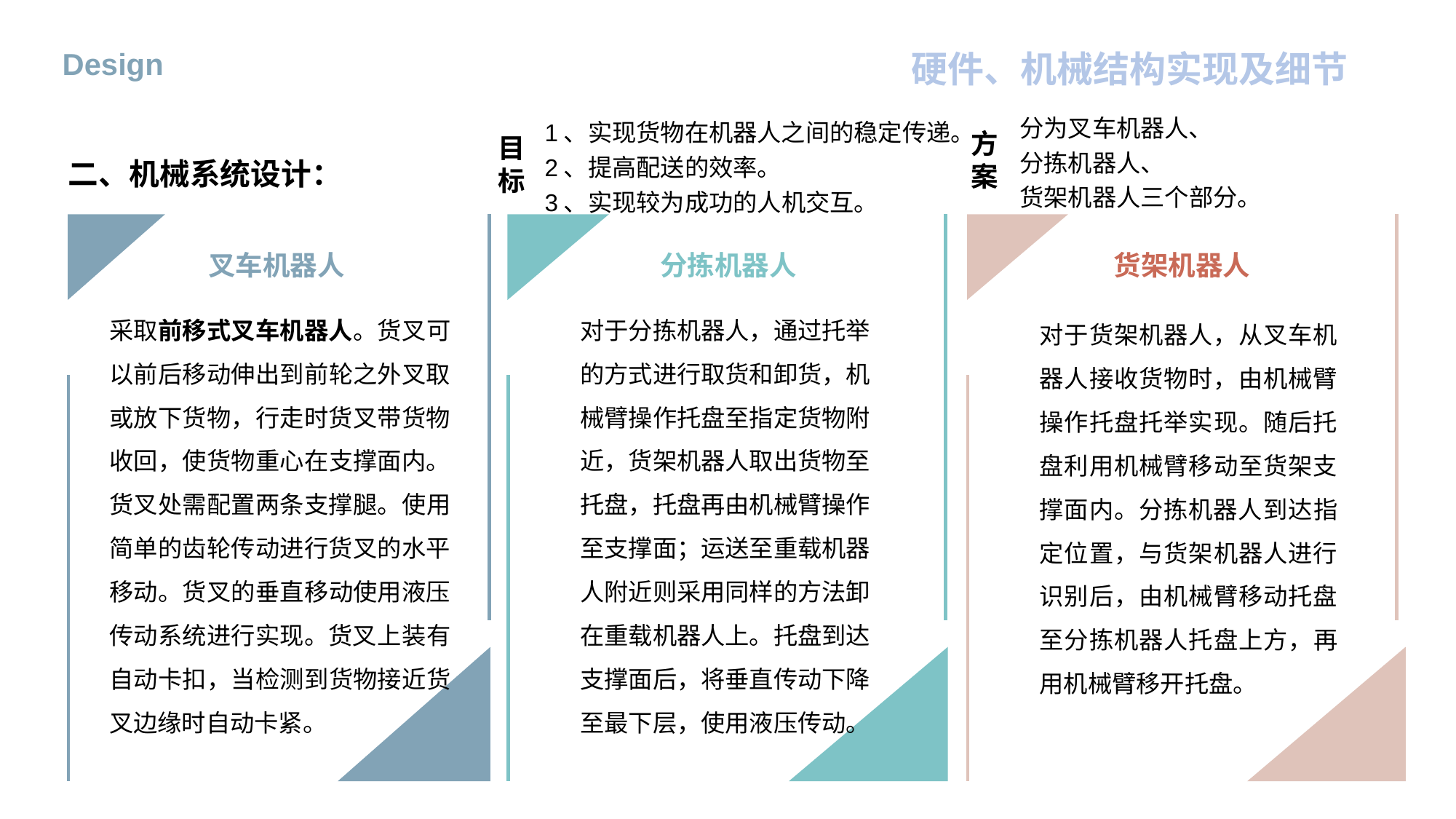

Design
硬件、机械结构实现及细节
分为叉车机器人、
分拣机器人、
货架机器人三个部分。
1、实现货物在机器人之间的稳定传递。
2、提高配送的效率。
3、实现较为成功的人机交互。
方案
目标
二、机械系统设计：

货架机器人
对于货架机器人，从叉车机器人接收货物时，由机械臂操作托盘托举实现。随后托盘利用机械臂移动至货架支撑面内。分拣机器人到达指定位置，与货架机器人进行识别后，由机械臂移动托盘至分拣机器人托盘上方，再用机械臂移开托盘。

叉车机器人
采取前移式叉车机器人。货叉可以前后移动伸出到前轮之外叉取或放下货物，行走时货叉带货物收回，使货物重心在支撑面内。货叉处需配置两条支撑腿。使用简单的齿轮传动进行货叉的水平移动。货叉的垂直移动使用液压传动系统进行实现。货叉上装有自动卡扣，当检测到货物接近货叉边缘时自动卡紧。

分拣机器人
对于分拣机器人，通过托举的方式进行取货和卸货，机械臂操作托盘至指定货物附近，货架机器人取出货物至托盘，托盘再由机械臂操作至支撑面；运送至重载机器人附近则采用同样的方法卸在重载机器人上。托盘到达支撑面后，将垂直传动下降至最下层，使用液压传动。